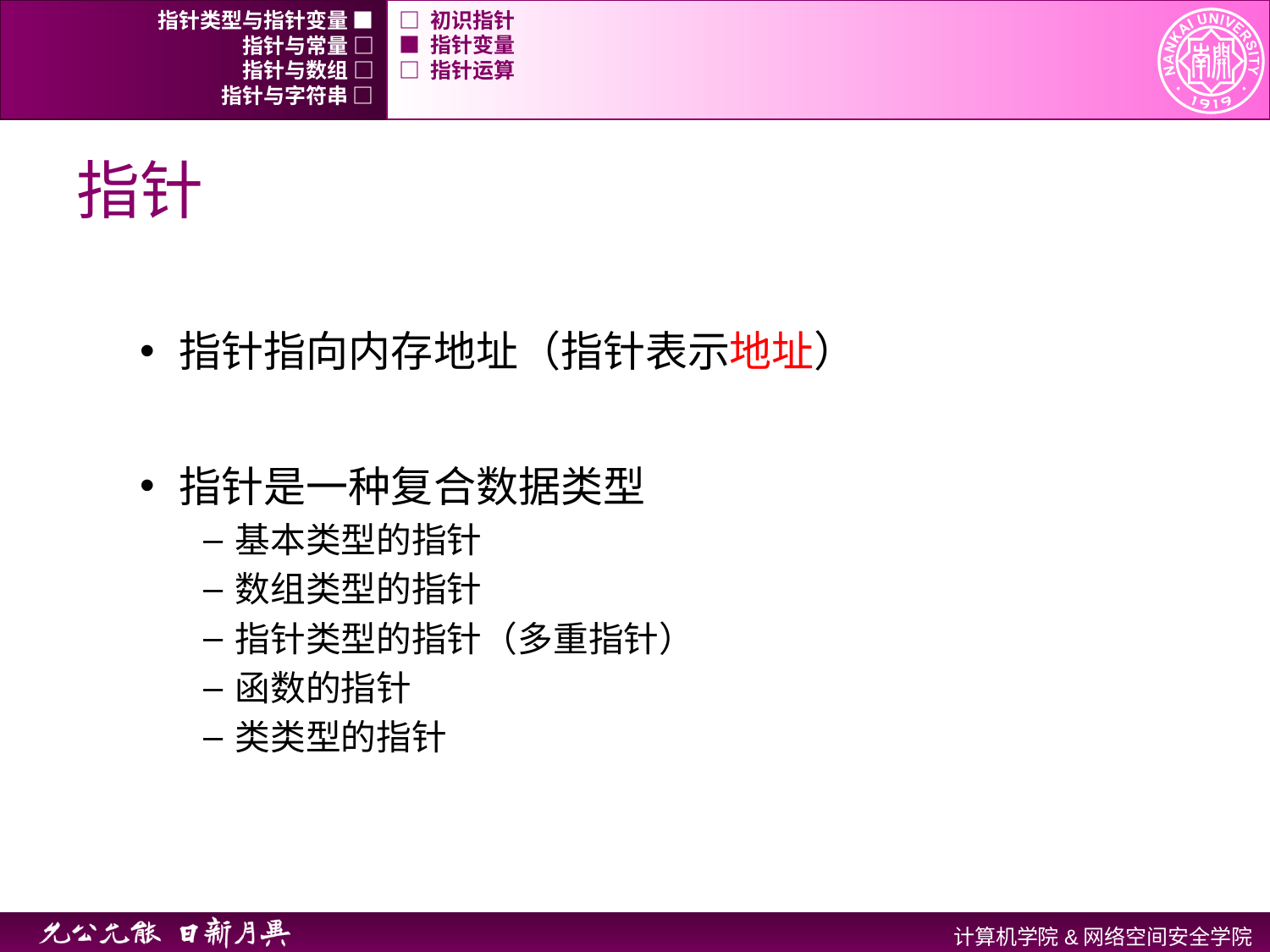

指针类型与指针变量 ■
□ 初识指针
指针与常量 □
■ 指针变量
指针与数组 □
□ 指针运算
指针与字符串 □

# 指针

指针指向内存地址（指针表示地址）

指针是一种复合数据类型
基本类型的指针
数组类型的指针
指针类型的指针（多重指针）
函数的指针
类类型的指针